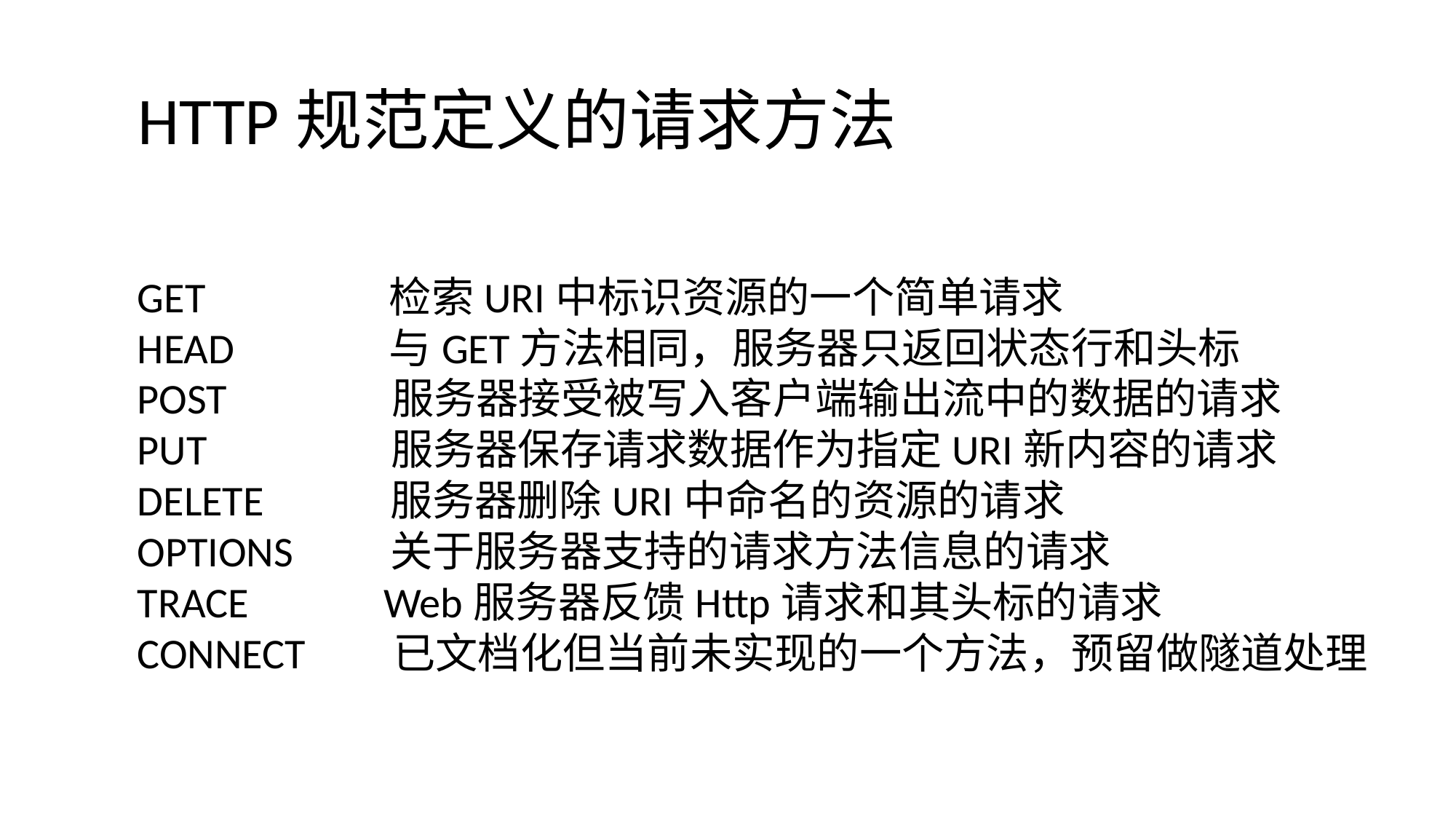

# HTTP规范定义的请求方法
GET                  检索URI中标识资源的一个简单请求
HEAD               与GET方法相同，服务器只返回状态行和头标
POST                服务器接受被写入客户端输出流中的数据的请求
PUT                  服务器保存请求数据作为指定URI新内容的请求
DELETE            服务器删除URI中命名的资源的请求
OPTIONS         关于服务器支持的请求方法信息的请求
TRACE              Web服务器反馈Http请求和其头标的请求
CONNECT        已文档化但当前未实现的一个方法，预留做隧道处理